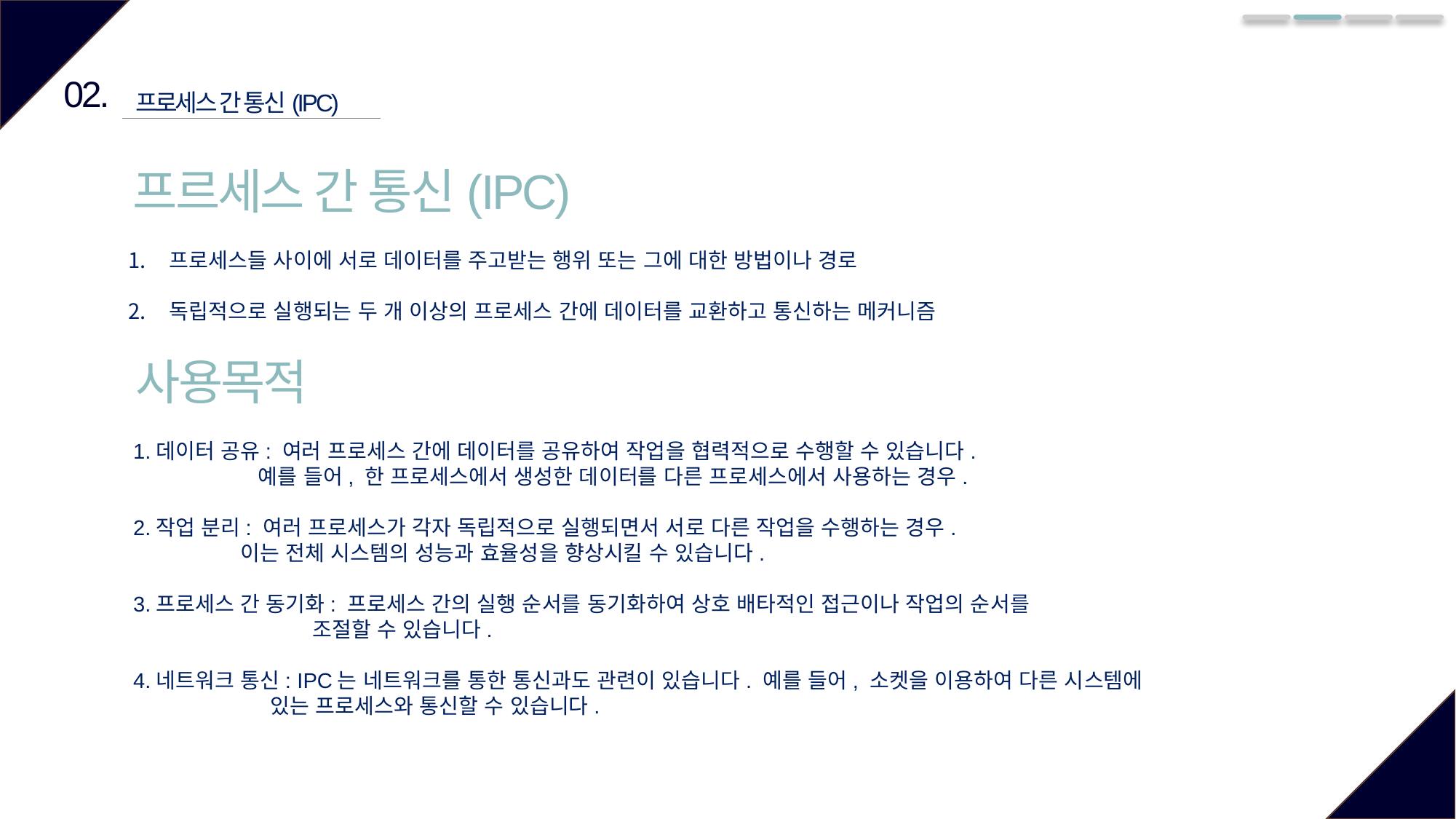

02.
프로세스 간 통신(IPC)
프르세스 간 통신(IPC)
프로세스들 사이에 서로 데이터를 주고받는 행위 또는 그에 대한 방법이나 경로

독립적으로 실행되는 두 개 이상의 프로세스 간에 데이터를 교환하고 통신하는 메커니즘
사용목적
1.데이터 공유: 여러 프로세스 간에 데이터를 공유하여 작업을 협력적으로 수행할 수 있습니다.
                    예를 들어, 한 프로세스에서 생성한 데이터를 다른 프로세스에서 사용하는 경우.

2.작업 분리: 여러 프로세스가 각자 독립적으로 실행되면서 서로 다른 작업을 수행하는 경우.
                 이는 전체 시스템의 성능과 효율성을 향상시킬 수 있습니다.

3.프로세스 간 동기화: 프로세스 간의 실행 순서를 동기화하여 상호 배타적인 접근이나 작업의 순서를
                             조절할 수 있습니다.

4.네트워크 통신: IPC는 네트워크를 통한 통신과도 관련이 있습니다. 예를 들어, 소켓을 이용하여 다른 시스템에
                      있는 프로세스와 통신할 수 있습니다.